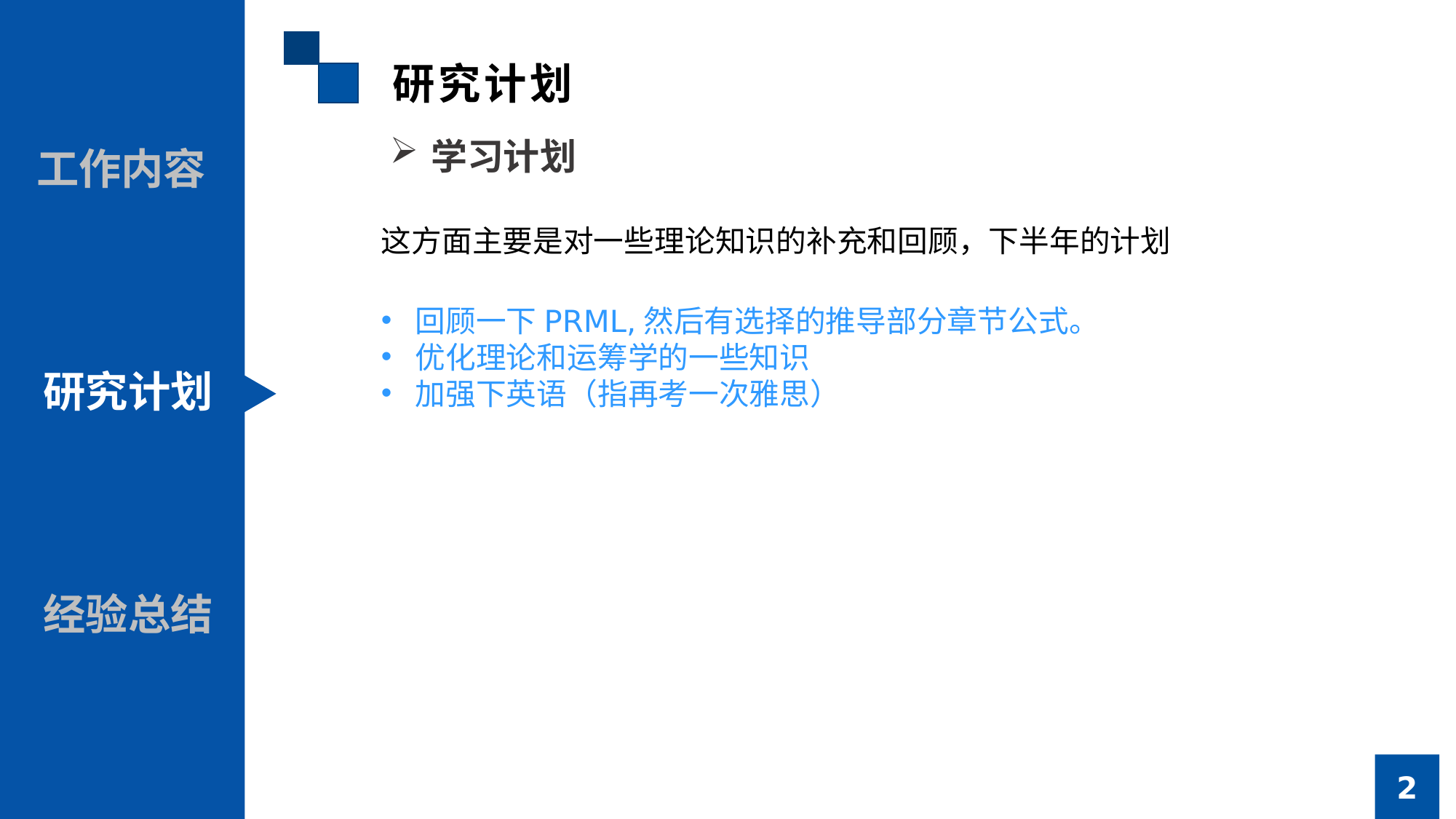

研究计划

学习计划
工作内容
这方面主要是对一些理论知识的补充和回顾，下半年的计划

回顾一下PRML,然后有选择的推导部分章节公式。
优化理论和运筹学的一些知识
加强下英语（指再考一次雅思）

研究计划

经验总结
2